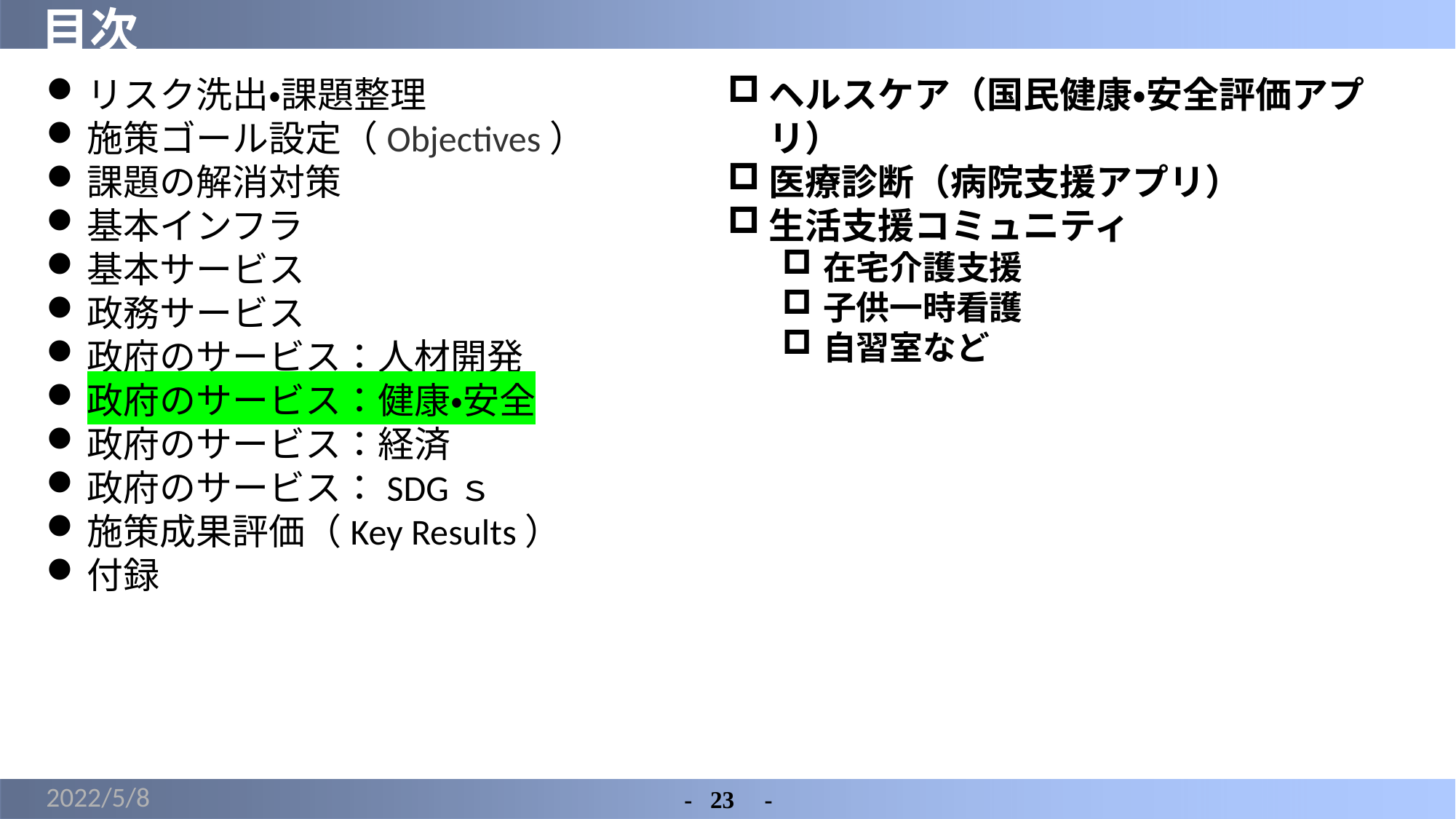

# 目次
リスク洗出・課題整理
施策ゴール設定（Objectives）
課題の解消対策
基本インフラ
基本サービス
政務サービス
政府のサービス：人材開発
政府のサービス：健康・安全
政府のサービス：経済
政府のサービス：SDGｓ
施策成果評価（Key Results）
付録
ヘルスケア（国民健康・安全評価アプリ）
医療診断（病院支援アプリ）
生活支援コミュニティ
在宅介護支援
子供一時看護
自習室など

2022/5/8
-	23　-